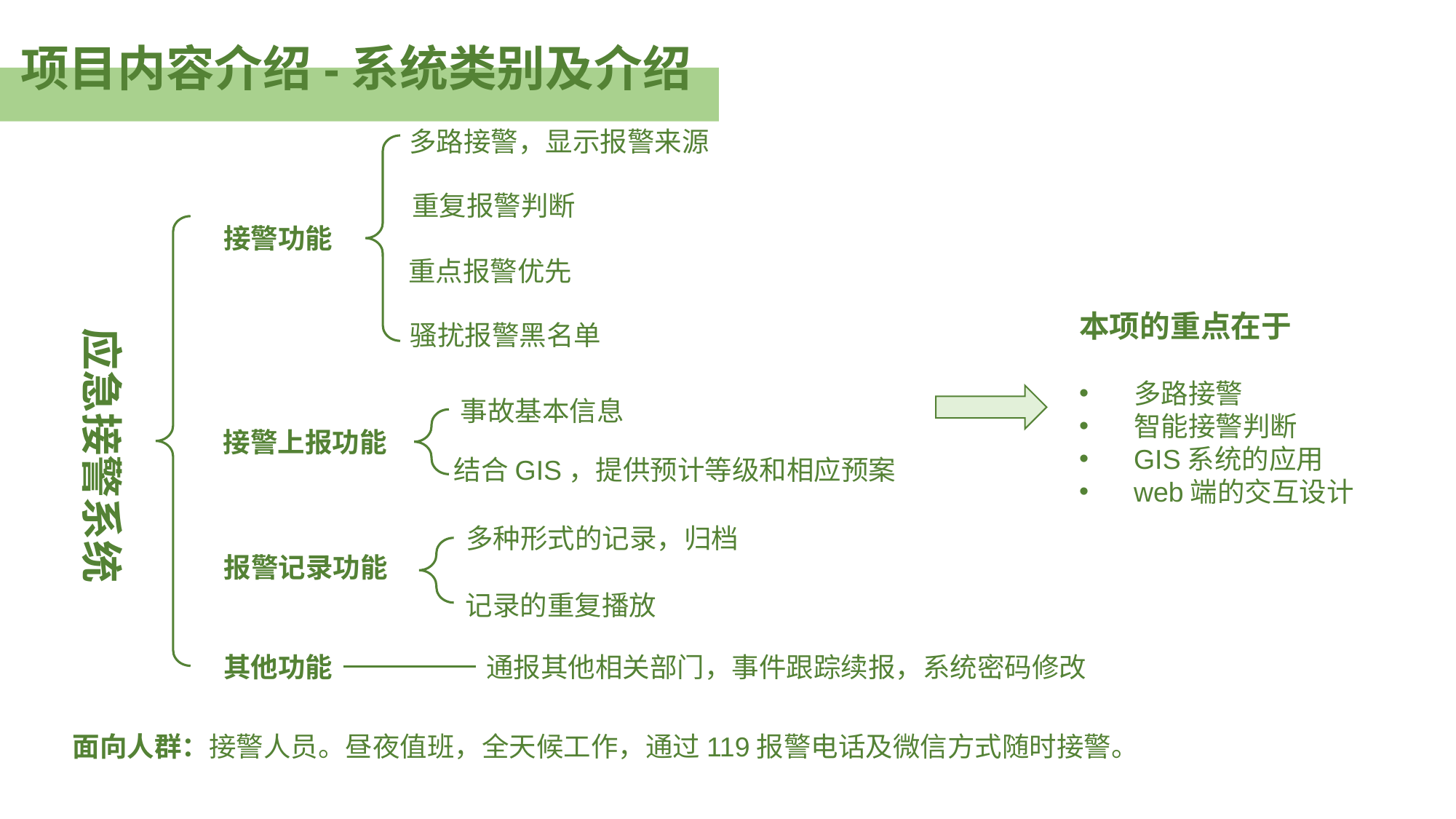

项目内容介绍-系统类别及介绍

多路接警，显示报警来源

重复报警判断

接警功能
重点报警优先
骚扰报警黑名单
应急接警系统
多种形式的记录，归档

报警记录功能
记录的重复播放
其他功能
通报其他相关部门，事件跟踪续报，系统密码修改
本项的重点在于

多路接警
智能接警判断
GIS系统的应用
web端的交互设计

事故基本信息

接警上报功能
结合GIS，提供预计等级和相应预案
面向人群：接警人员。昼夜值班，全天候工作，通过119报警电话及微信方式随时接警。